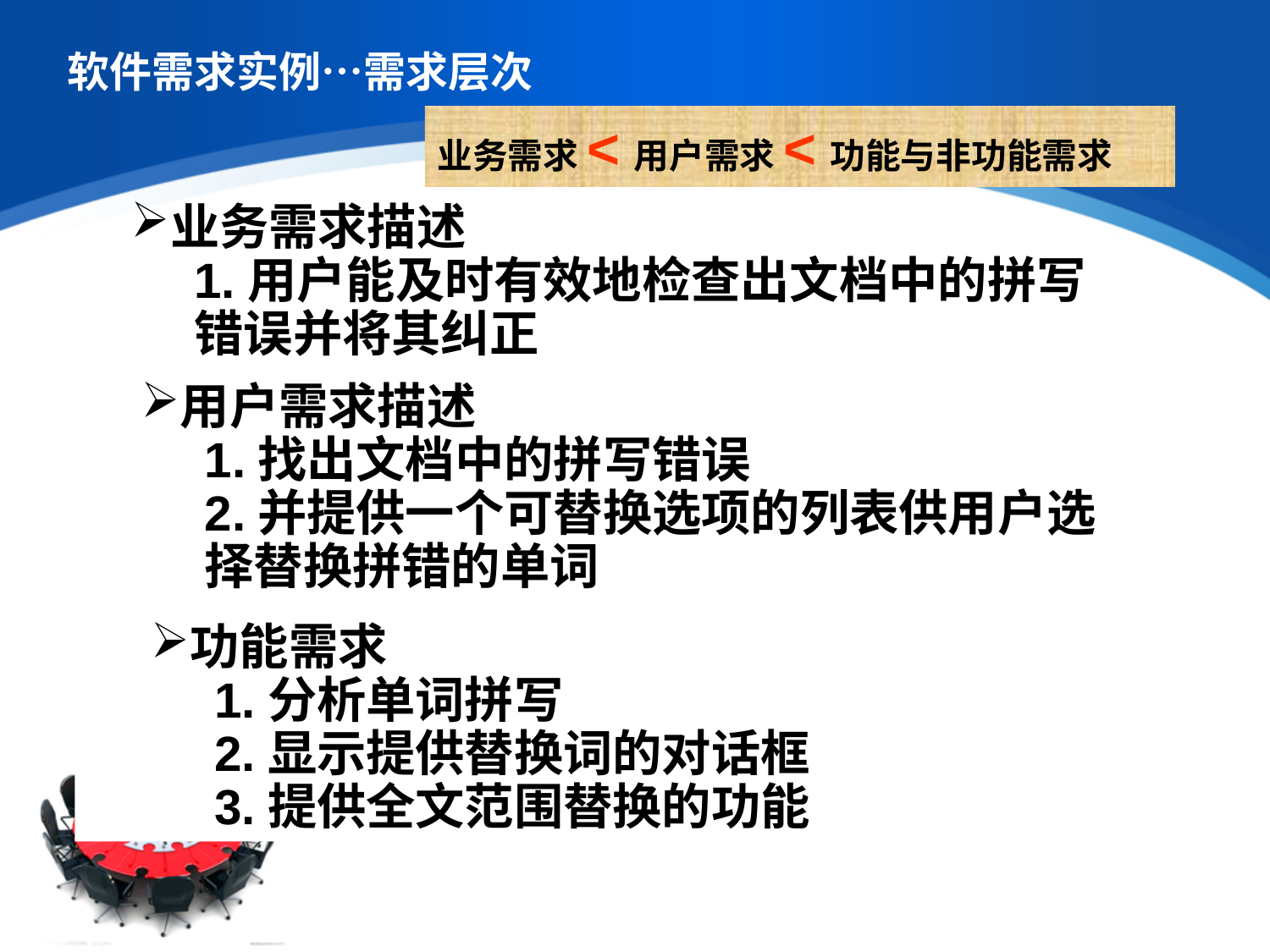

# 软件需求实例…需求层次
业务需求<用户需求<功能与非功能需求
业务需求描述
1.用户能及时有效地检查出文档中的拼写错误并将其纠正
用户需求描述
1.找出文档中的拼写错误
2.并提供一个可替换选项的列表供用户选择替换拼错的单词
功能需求
1.分析单词拼写
2.显示提供替换词的对话框
3.提供全文范围替换的功能